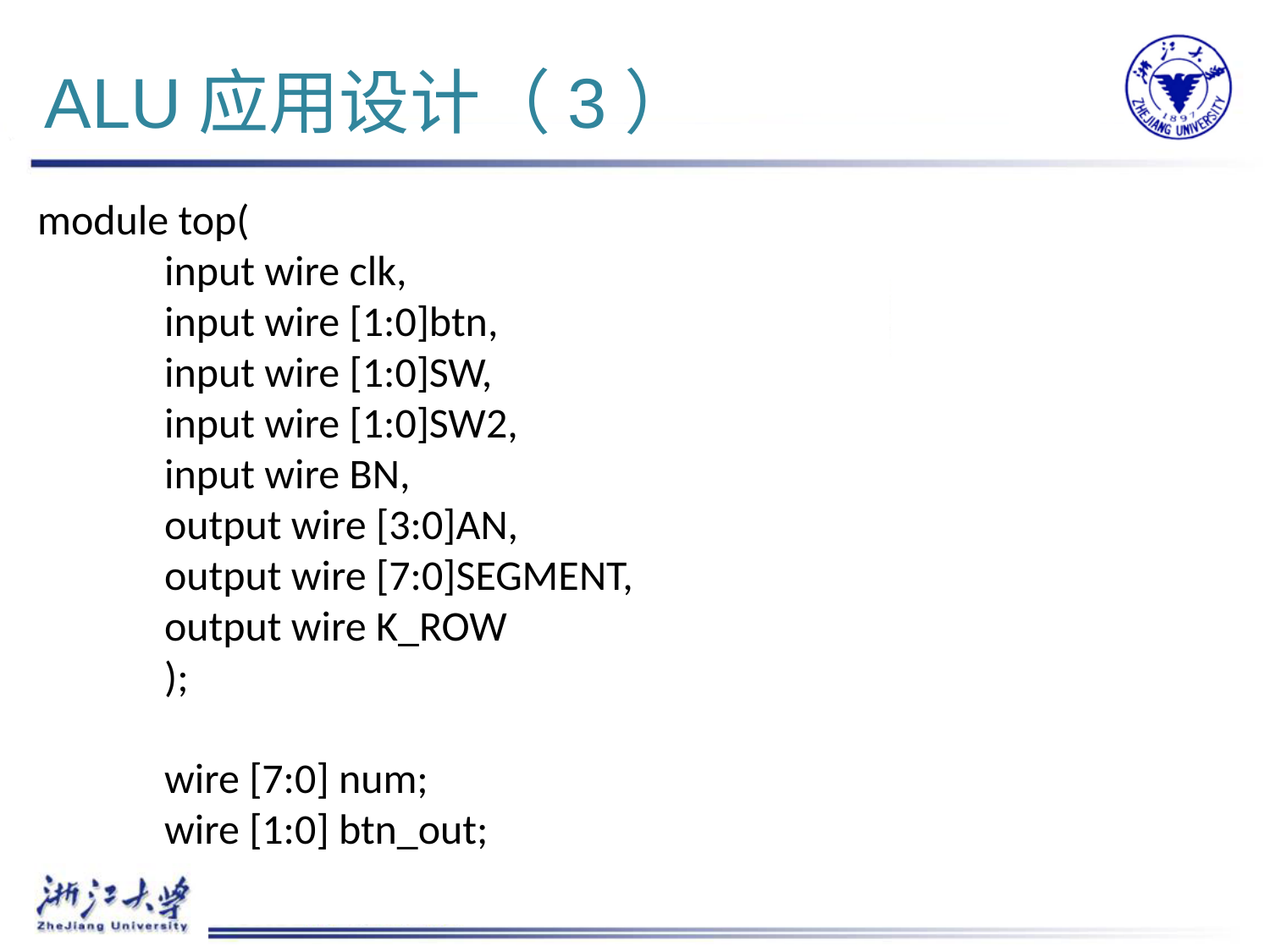

# ALU应用设计（3）
module top(
	input wire clk,
	input wire [1:0]btn,
	input wire [1:0]SW,
	input wire [1:0]SW2,
	input wire BN,
	output wire [3:0]AN,
	output wire [7:0]SEGMENT,
	output wire K_ROW
	);

	wire [7:0] num;
	wire [1:0] btn_out;